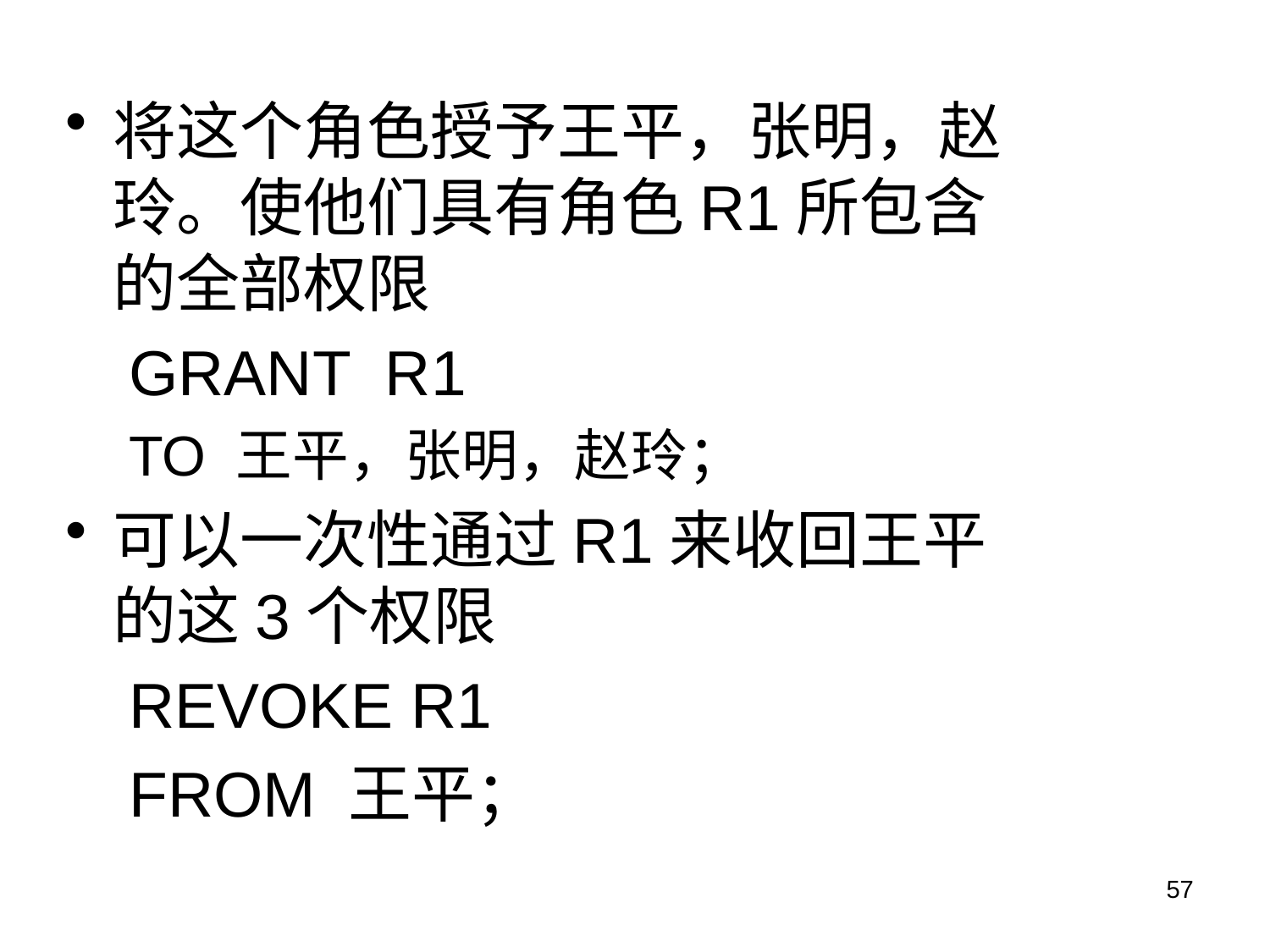

将这个角色授予王平，张明，赵玲。使他们具有角色R1所包含的全部权限
GRANT  R1
TO 王平，张明，赵玲；
可以一次性通过R1来收回王平的这3个权限
REVOKE R1
FROM 王平；

57